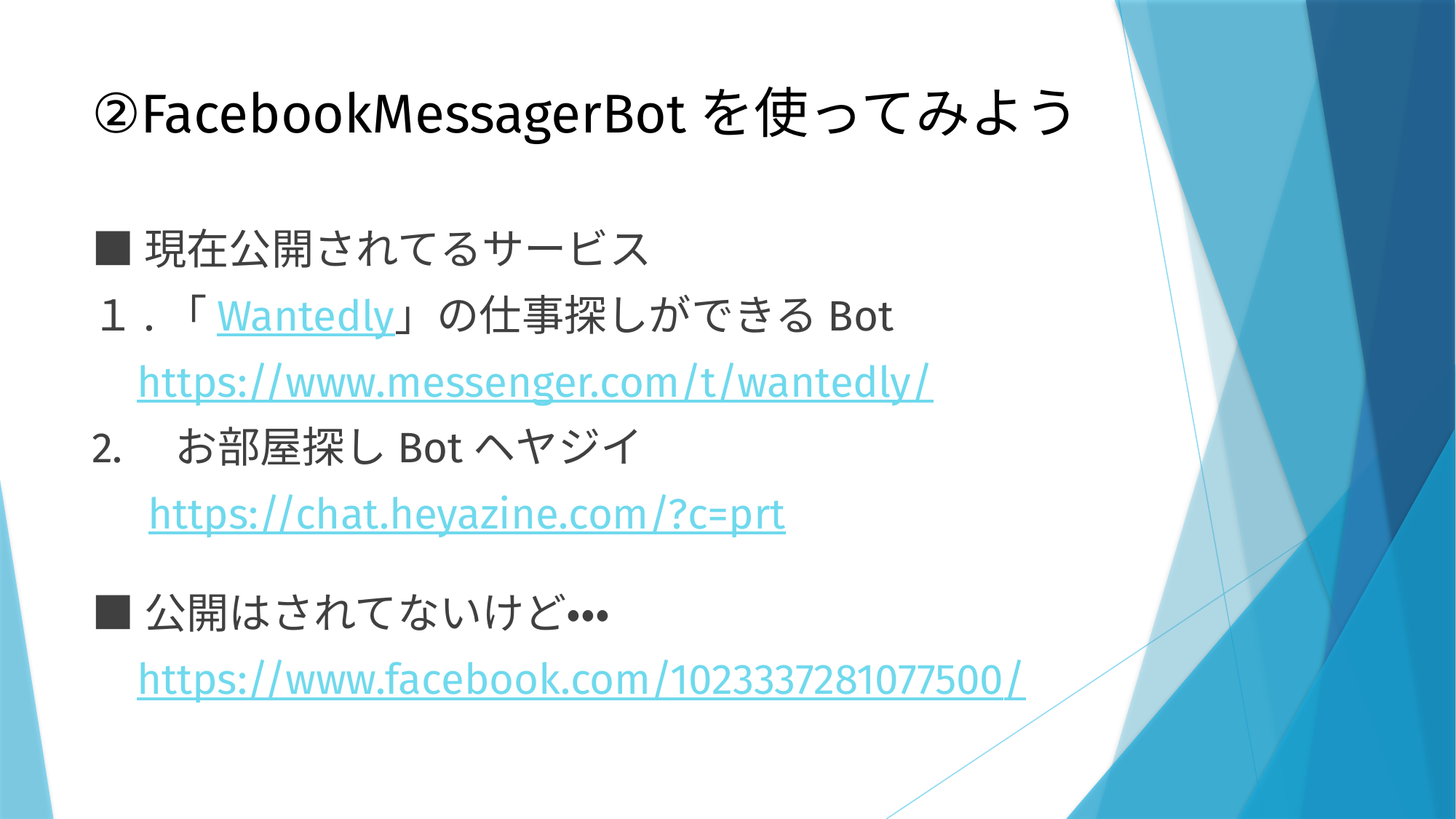

# ②FacebookMessagerBotを使ってみよう
■現在公開されてるサービス
１.「Wantedly」の仕事探しができるBot
    https://www.messenger.com/t/wantedly/
2.　お部屋探しBotヘヤジイ
     https://chat.heyazine.com/?c=prt

■公開はされてないけど・・・
    https://www.facebook.com/1023337281077500/